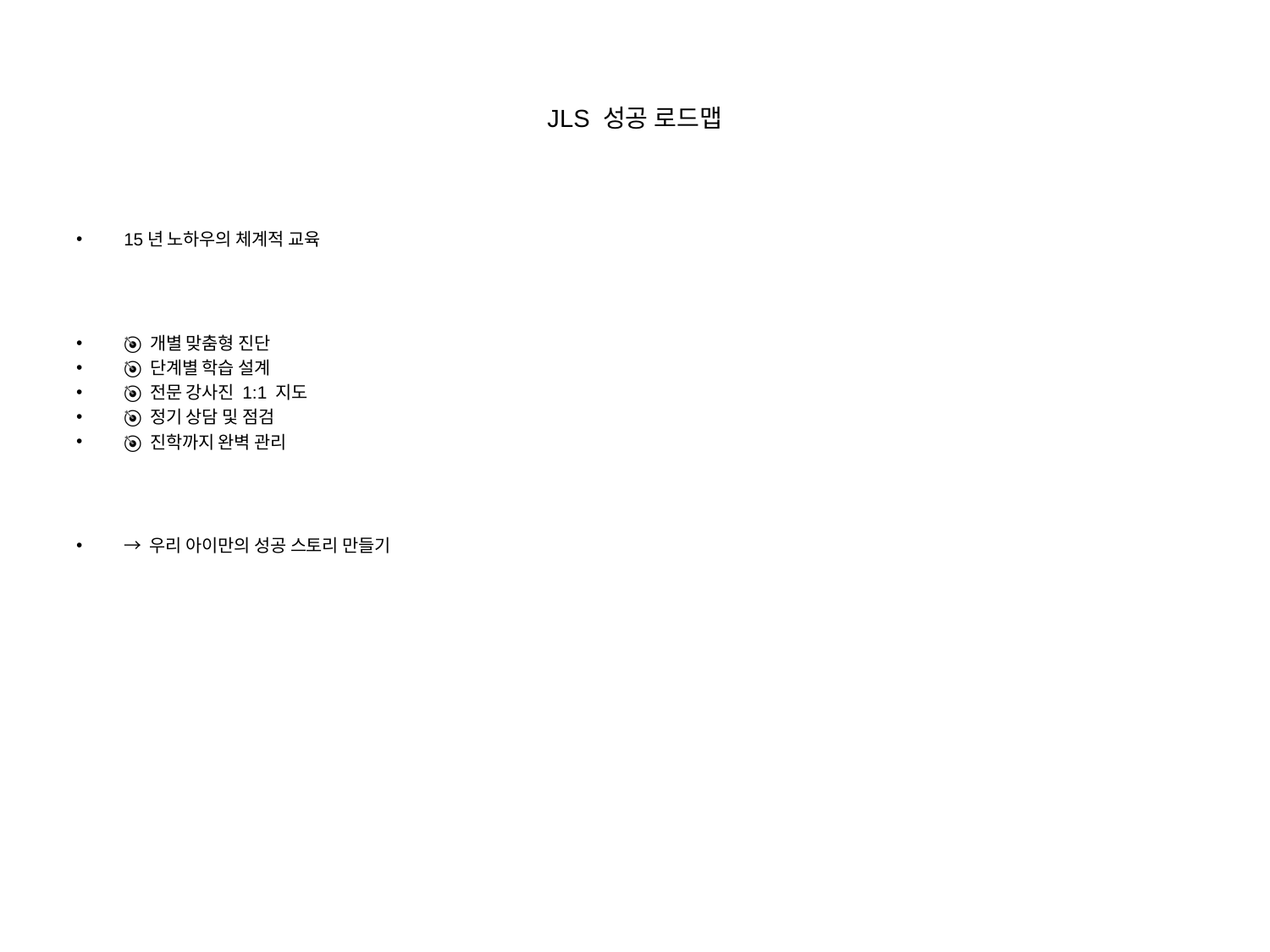

# JLS 성공 로드맵
15년 노하우의 체계적 교육

🎯 개별 맞춤형 진단
🎯 단계별 학습 설계
🎯 전문 강사진 1:1 지도
🎯 정기 상담 및 점검
🎯 진학까지 완벽 관리

→ 우리 아이만의 성공 스토리 만들기